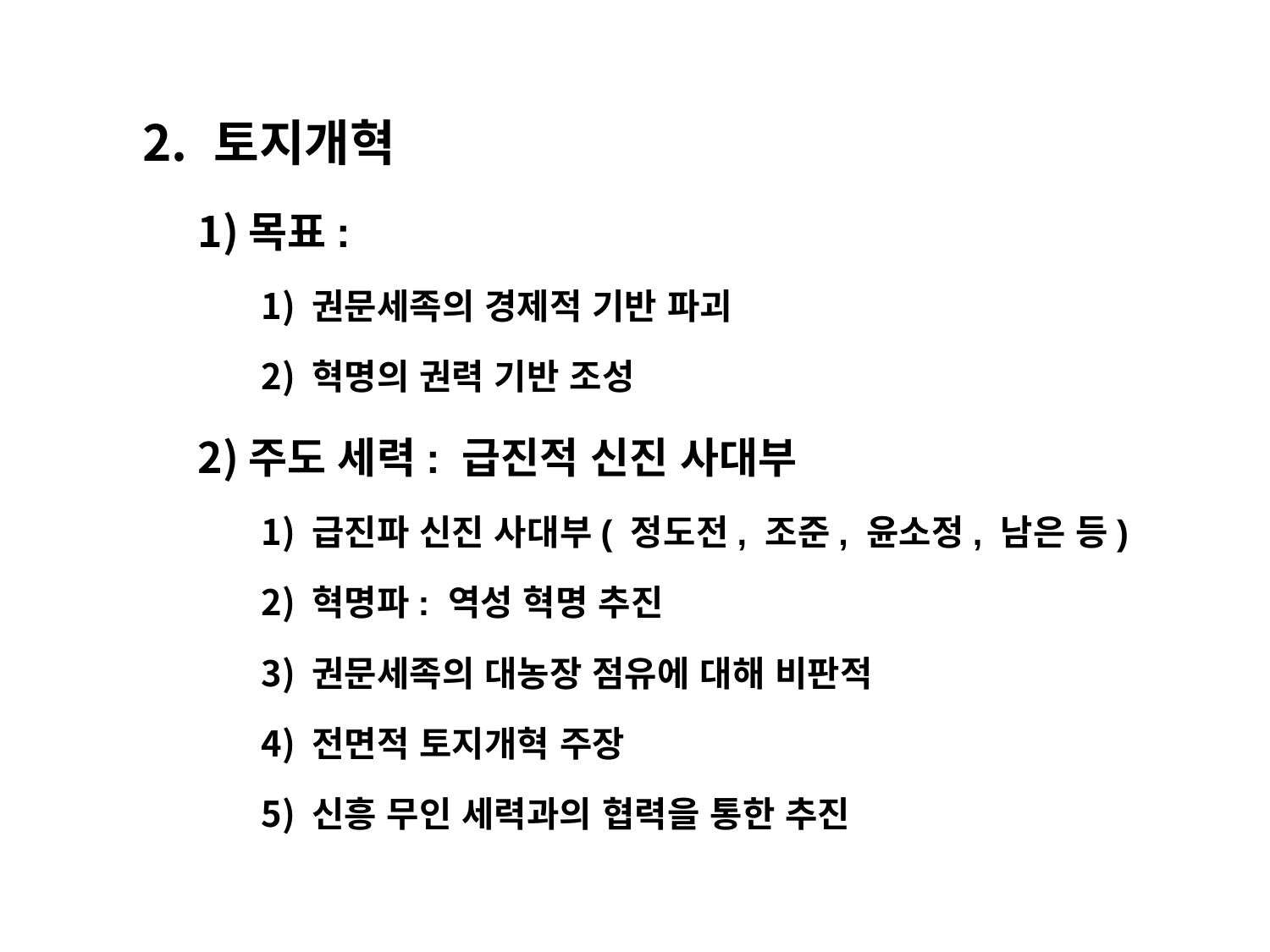

토지개혁
목표:
권문세족의 경제적 기반 파괴
혁명의 권력 기반 조성
주도 세력: 급진적 신진 사대부
급진파 신진 사대부( 정도전, 조준, 윤소정, 남은 등)
혁명파: 역성 혁명 추진
권문세족의 대농장 점유에 대해 비판적
전면적 토지개혁 주장
신흥 무인 세력과의 협력을 통한 추진